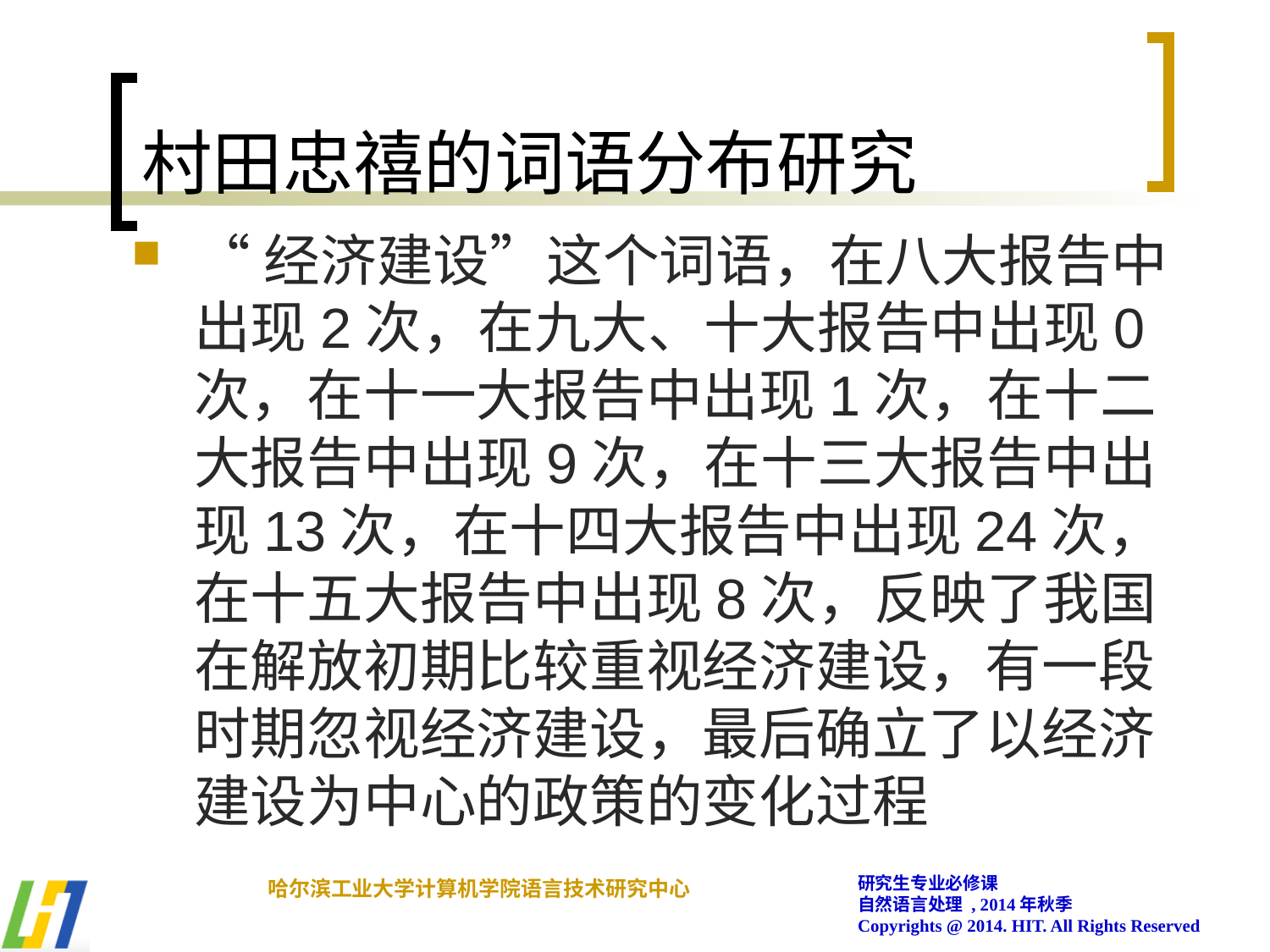

# 村田忠禧的词语分布研究
“经济建设”这个词语，在八大报告中出现2次，在九大、十大报告中出现0次，在十一大报告中出现1次，在十二大报告中出现9次，在十三大报告中出现13次，在十四大报告中出现24次，在十五大报告中出现8次，反映了我国在解放初期比较重视经济建设，有一段时期忽视经济建设，最后确立了以经济建设为中心的政策的变化过程
研究生专业必修课
自然语言处理 , 2014年秋季
Copyrights @ 2014. HIT. All Rights Reserved
哈尔滨工业大学计算机学院语言技术研究中心